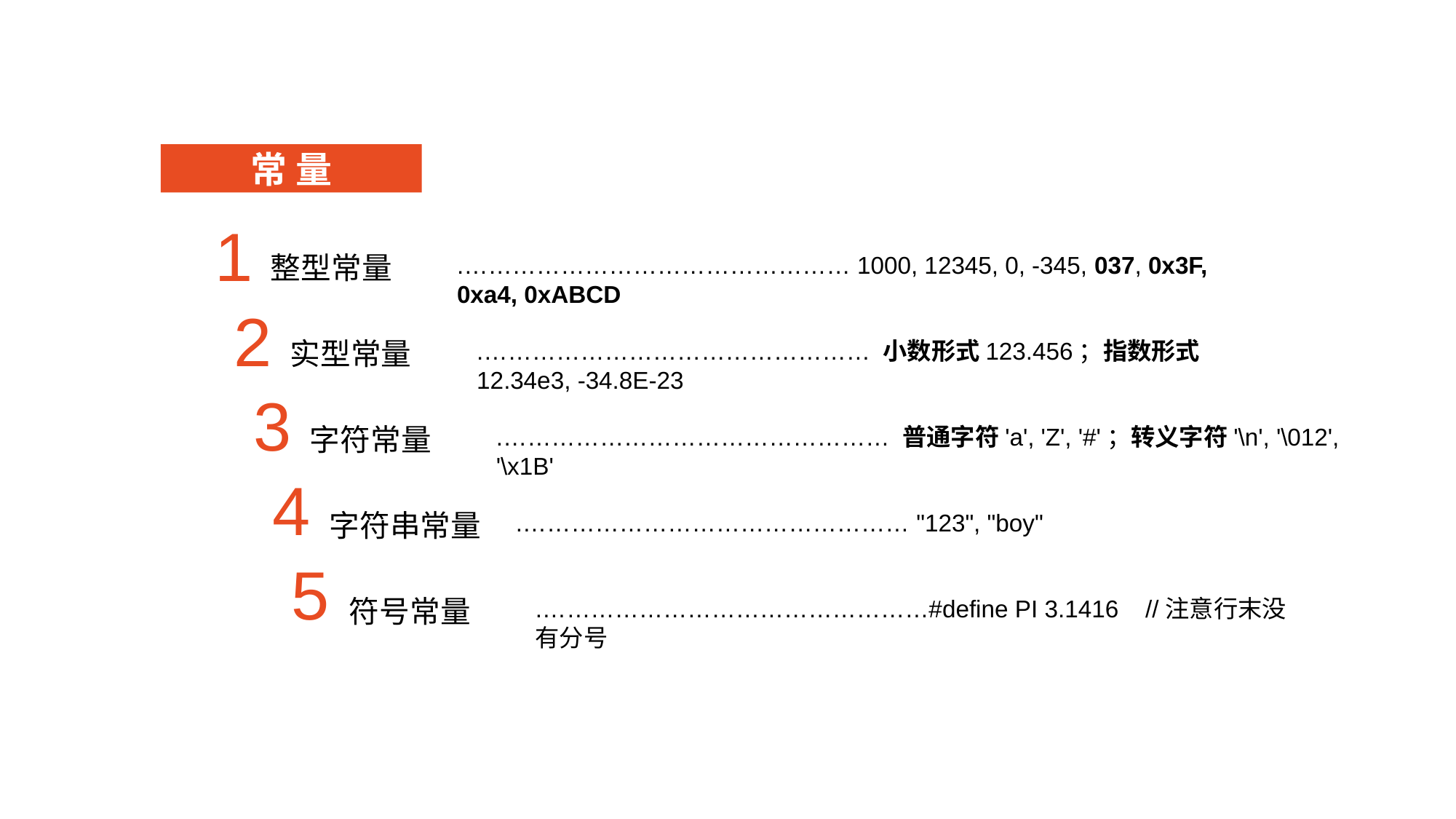

常 量
1
整型常量
.………………………………………… 1000, 12345, 0, -345, 037, 0x3F, 0xa4, 0xABCD
2
实型常量
.………………………………………… 小数形式123.456；指数形式12.34e3, -34.8E-23
3
字符常量
.………………………………………… 普通字符'a', 'Z', '#'；转义字符'\n', '\012', '\x1B'
4
字符串常量
.………………………………………… "123", "boy"
5
符号常量
.…………………………………………#define PI 3.1416    //注意行末没有分号